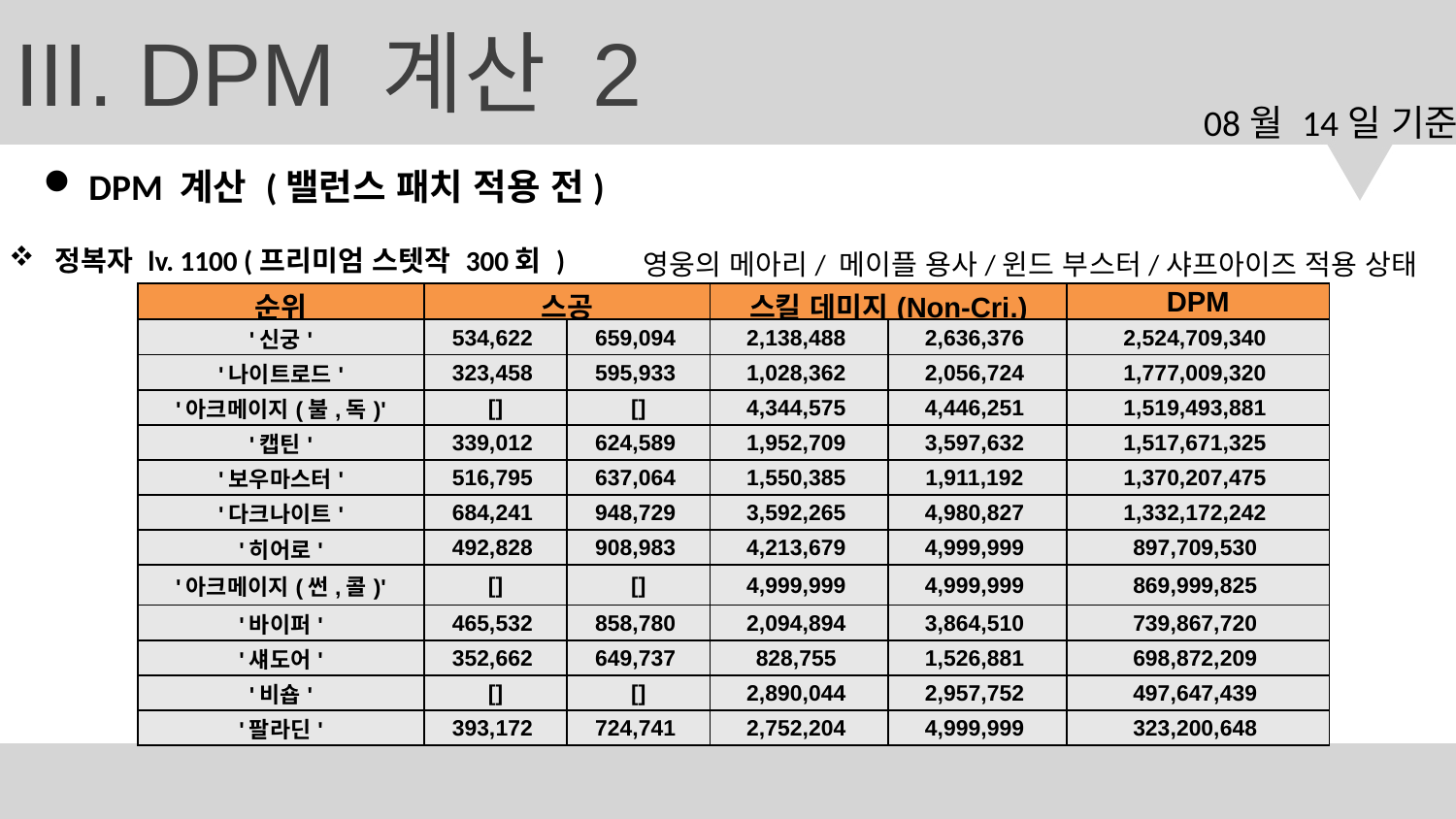

# III. DPM 계산 2
08월 14일 기준
DPM 계산 (밸런스 패치 적용 전)
정복자 lv. 1100 (프리미엄 스텟작 300회 )
영웅의 메아리/ 메이플 용사/윈드 부스터/샤프아이즈 적용 상태
| 순위 | 스공 |  | 스킬 데미지(Non-Cri.) |  | DPM |
| --- | --- | --- | --- | --- | --- |
| '신궁' | 534,622 | 659,094 | 2,138,488 | 2,636,376 | 2,524,709,340 |
| '나이트로드' | 323,458 | 595,933 | 1,028,362 | 2,056,724 | 1,777,009,320 |
| '아크메이지(불,독)' | [] | [] | 4,344,575 | 4,446,251 | 1,519,493,881 |
| '캡틴' | 339,012 | 624,589 | 1,952,709 | 3,597,632 | 1,517,671,325 |
| '보우마스터' | 516,795 | 637,064 | 1,550,385 | 1,911,192 | 1,370,207,475 |
| '다크나이트' | 684,241 | 948,729 | 3,592,265 | 4,980,827 | 1,332,172,242 |
| '히어로' | 492,828 | 908,983 | 4,213,679 | 4,999,999 | 897,709,530 |
| '아크메이지(썬,콜)' | [] | [] | 4,999,999 | 4,999,999 | 869,999,825 |
| '바이퍼' | 465,532 | 858,780 | 2,094,894 | 3,864,510 | 739,867,720 |
| '섀도어' | 352,662 | 649,737 | 828,755 | 1,526,881 | 698,872,209 |
| '비숍' | [] | [] | 2,890,044 | 2,957,752 | 497,647,439 |
| '팔라딘' | 393,172 | 724,741 | 2,752,204 | 4,999,999 | 323,200,648 |